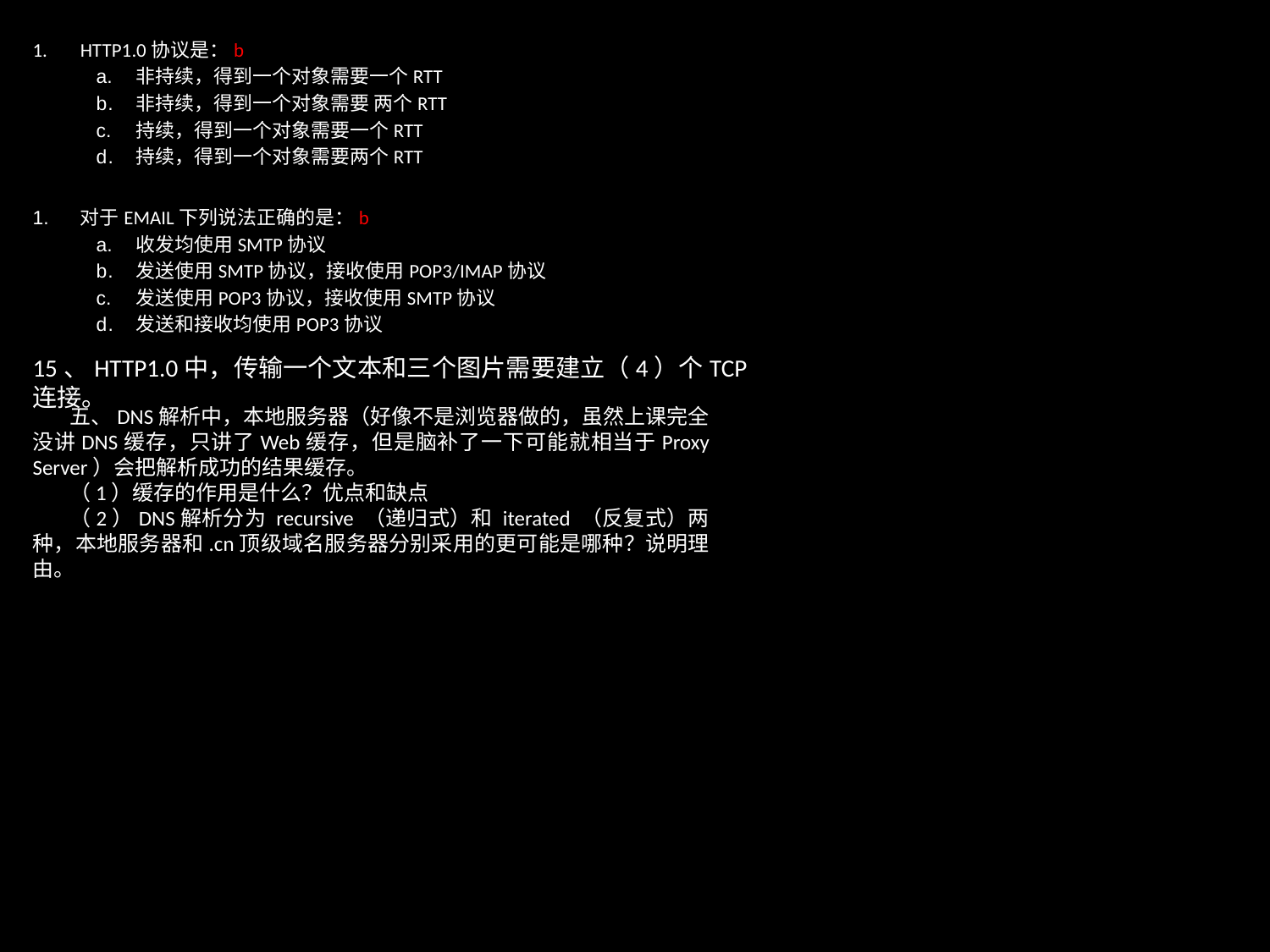

HTTP1.0协议是：b
非持续，得到一个对象需要一个RTT
非持续，得到一个对象需要 两个RTT
持续，得到一个对象需要一个RTT
持续，得到一个对象需要两个RTT
对于EMAIL下列说法正确的是：b
收发均使用SMTP协议
发送使用SMTP协议，接收使用POP3/IMAP协议
发送使用POP3协议，接收使用SMTP协议
发送和接收均使用POP3协议
15、HTTP1.0中，传输一个文本和三个图片需要建立（4）个TCP连接。
五、DNS解析中，本地服务器（好像不是浏览器做的，虽然上课完全没讲DNS缓存，只讲了Web缓存，但是脑补了一下可能就相当于Proxy Server）会把解析成功的结果缓存。
（1）缓存的作用是什么？优点和缺点
（2）DNS解析分为 recursive （递归式）和 iterated （反复式）两种，本地服务器和.cn顶级域名服务器分别采用的更可能是哪种？说明理由。